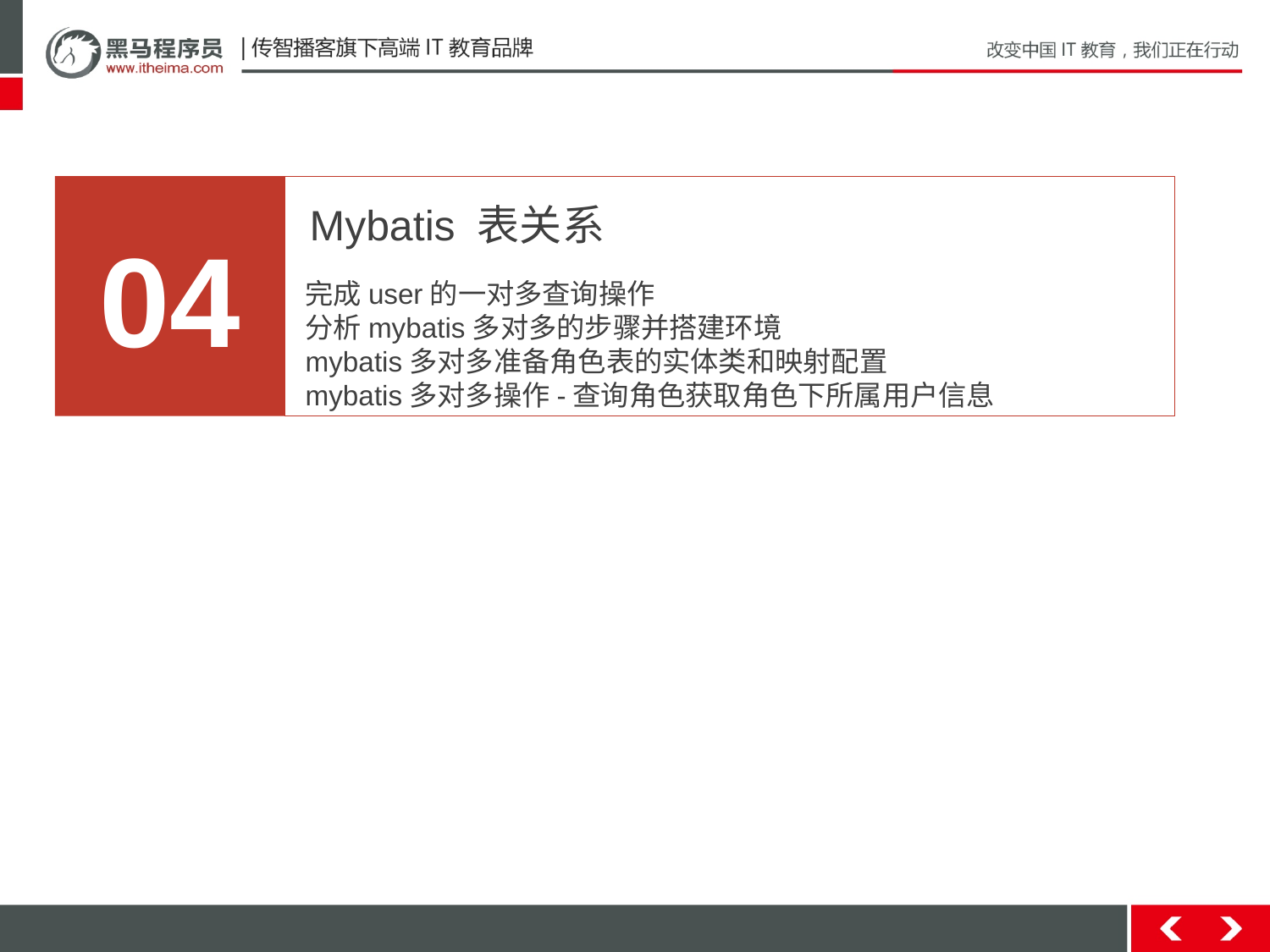

04

Mybatis 表关系
完成user的一对多查询操作
分析mybatis多对多的步骤并搭建环境
mybatis多对多准备角色表的实体类和映射配置
mybatis多对多操作-查询角色获取角色下所属用户信息